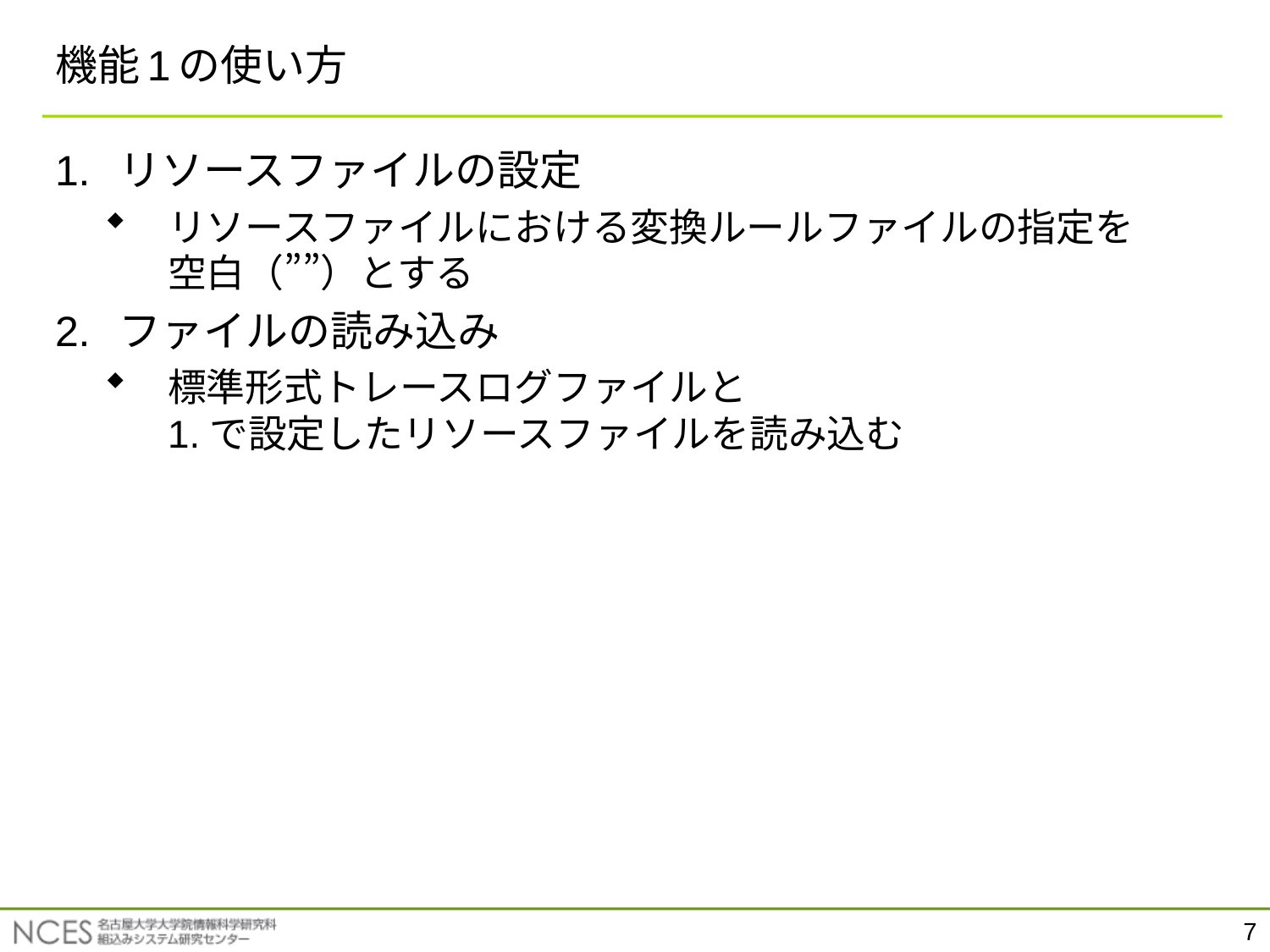

# 機能1の使い方
リソースファイルの設定
リソースファイルにおける変換ルールファイルの指定を
空白（””）とする
ファイルの読み込み
標準形式トレースログファイルと
1.で設定したリソースファイルを読み込む
7